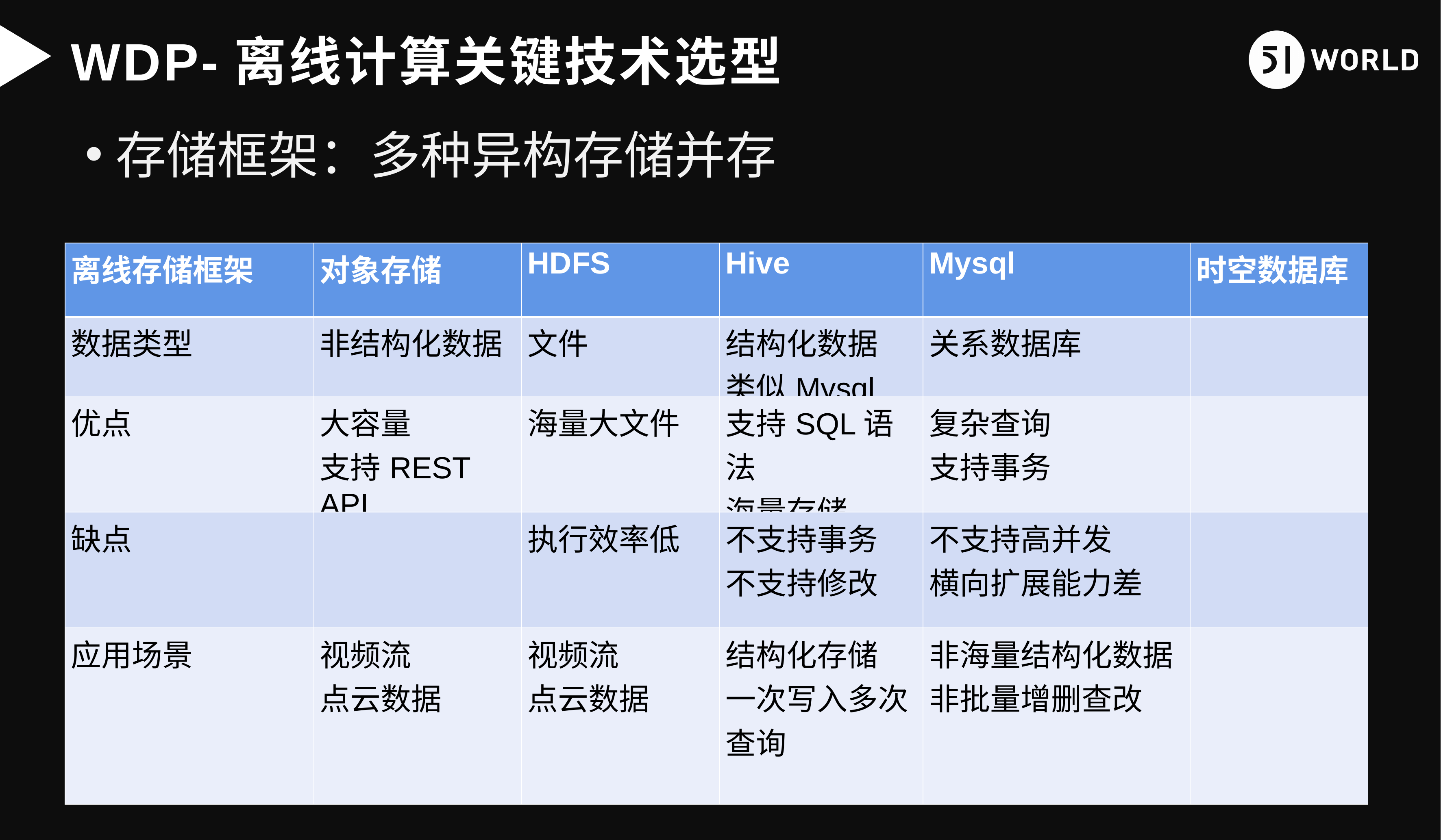

WDP-离线计算关键技术选型
存储框架：多种异构存储并存

| 离线存储框架 | 对象存储 | HDFS | Hive | Mysql | 时空数据库 |
| --- | --- | --- | --- | --- | --- |
| 数据类型 | 非结构化数据 | 文件 | 结构化数据 类似Mysql | 关系数据库 |  |
| 优点 | 大容量 支持REST API | 海量大文件 | 支持SQL语法 海量存储 | 复杂查询 支持事务 |  |
| 缺点 |  | 执行效率低 | 不支持事务 不支持修改 | 不支持高并发 横向扩展能力差 |  |
| 应用场景 | 视频流 点云数据 | 视频流 点云数据 | 结构化存储 一次写入多次查询 | 非海量结构化数据 非批量增删查改 |  |